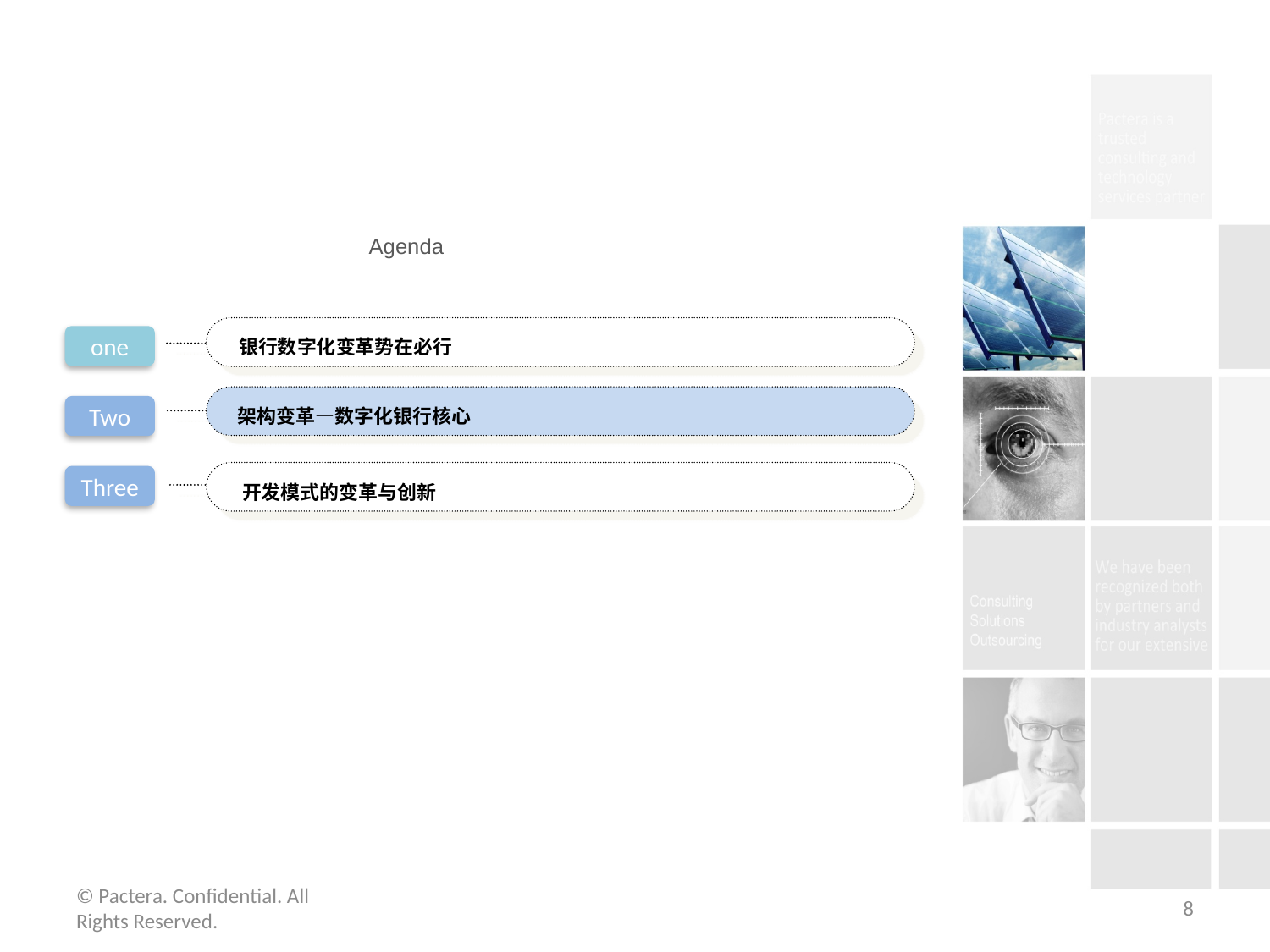

# Agenda

银行数字化变革势在必行

one

架构变革—数字化银行核心

Two

开发模式的变革与创新

Three
© Pactera. Confidential. All Rights Reserved.
8